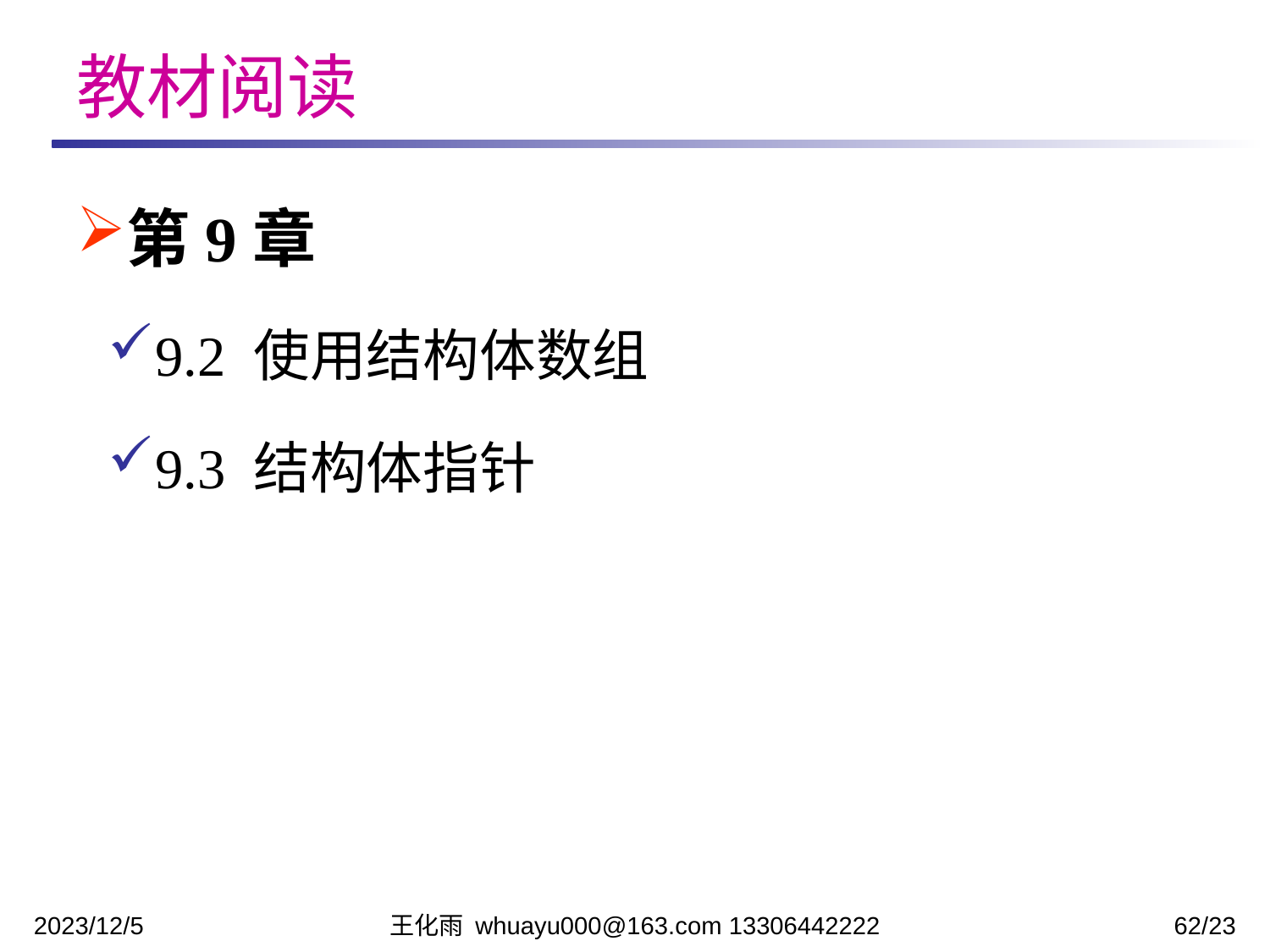

教材阅读
第9章
9.2 使用结构体数组
9.3 结构体指针
2023/12/5
王化雨 whuayu000@163.com 13306442222
62/23